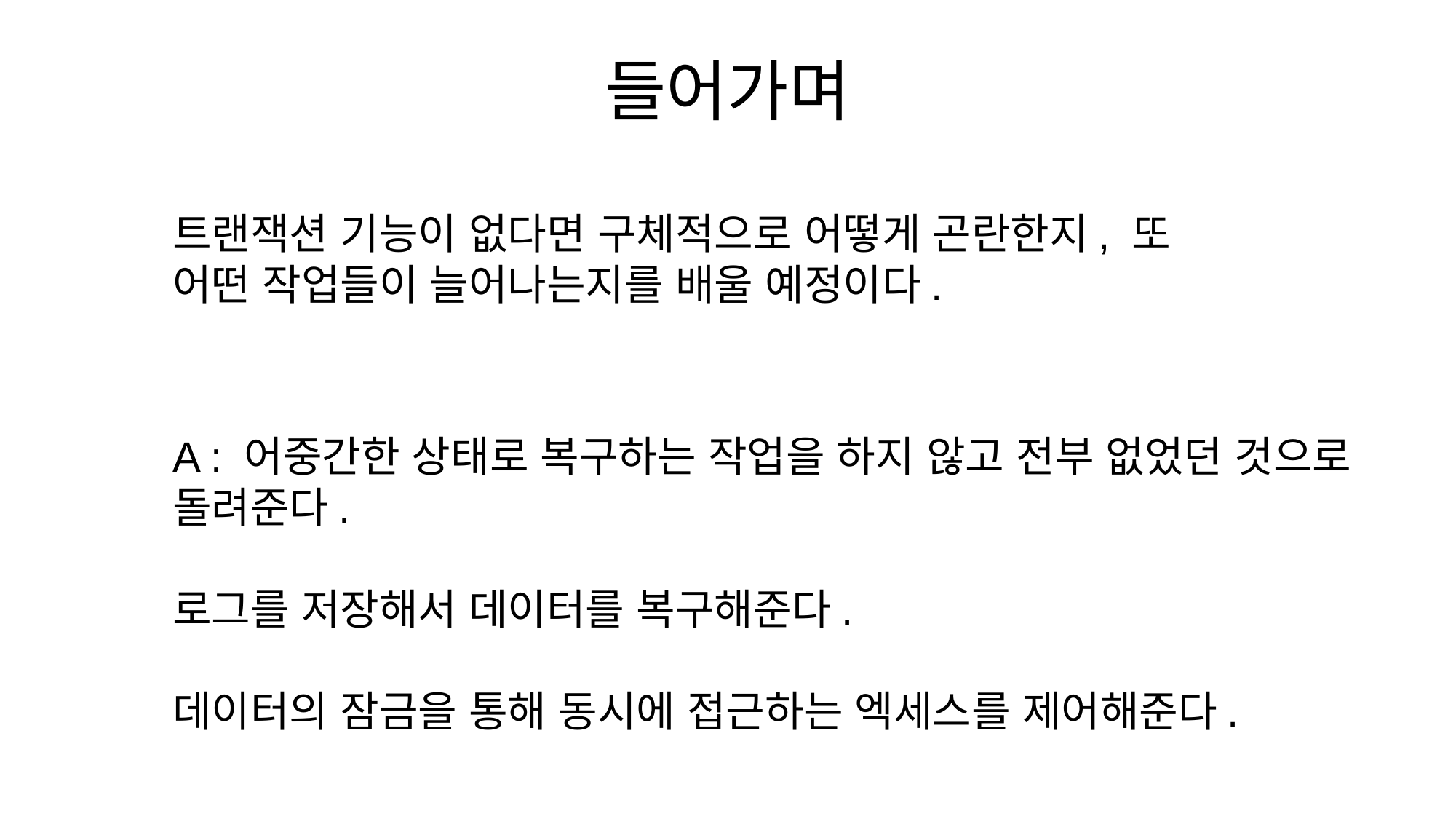

# 들어가며
트랜잭션 기능이 없다면 구체적으로 어떻게 곤란한지, 또 어떤 작업들이 늘어나는지를 배울 예정이다.

A : 어중간한 상태로 복구하는 작업을 하지 않고 전부 없었던 것으로 돌려준다.

로그를 저장해서 데이터를 복구해준다.

데이터의 잠금을 통해 동시에 접근하는 엑세스를 제어해준다.